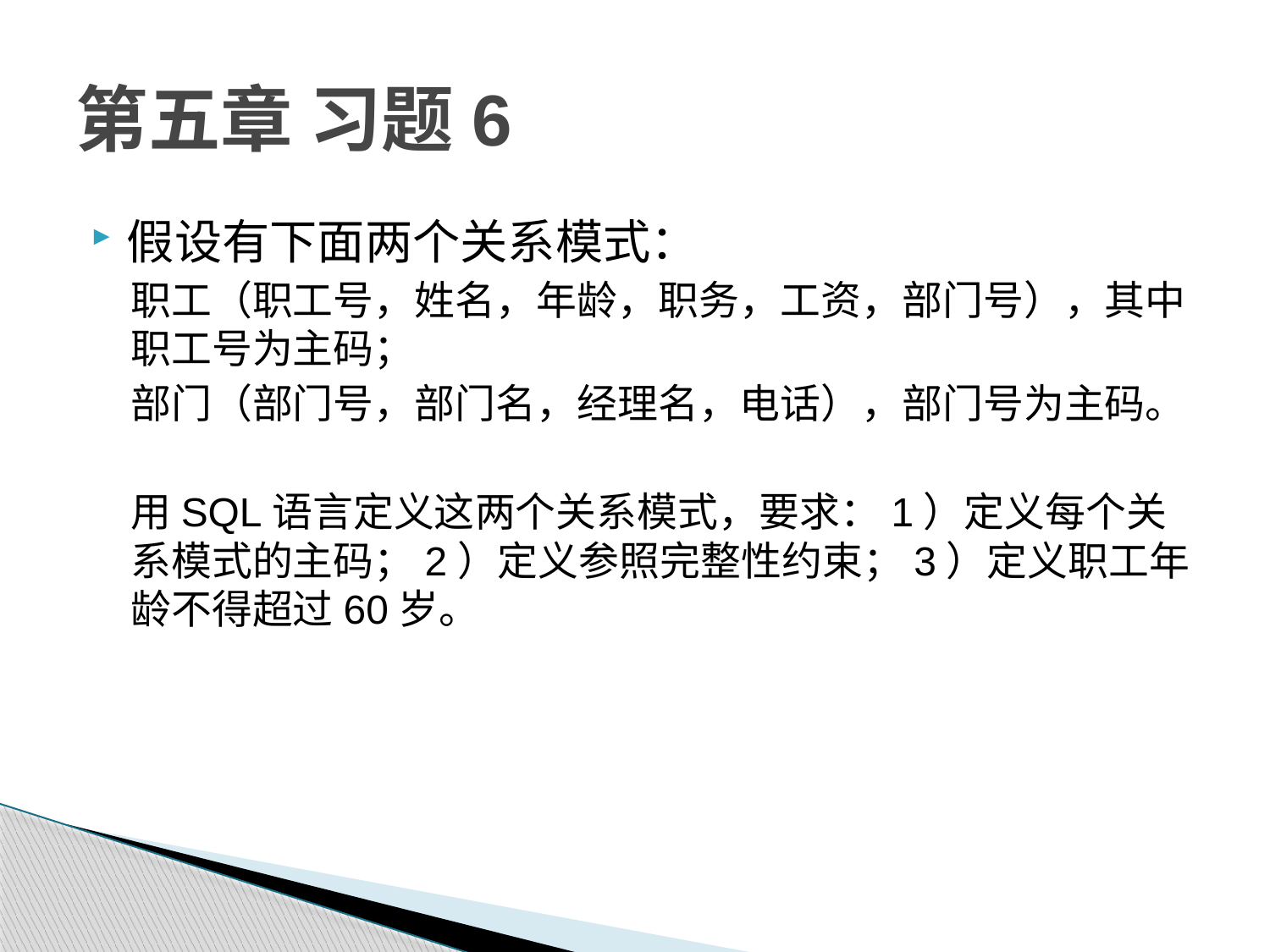

# 第五章 习题6
假设有下面两个关系模式：
职工（职工号，姓名，年龄，职务，工资，部门号），其中职工号为主码；
部门（部门号，部门名，经理名，电话），部门号为主码。

用SQL语言定义这两个关系模式，要求：1）定义每个关系模式的主码；2）定义参照完整性约束；3）定义职工年龄不得超过60岁。